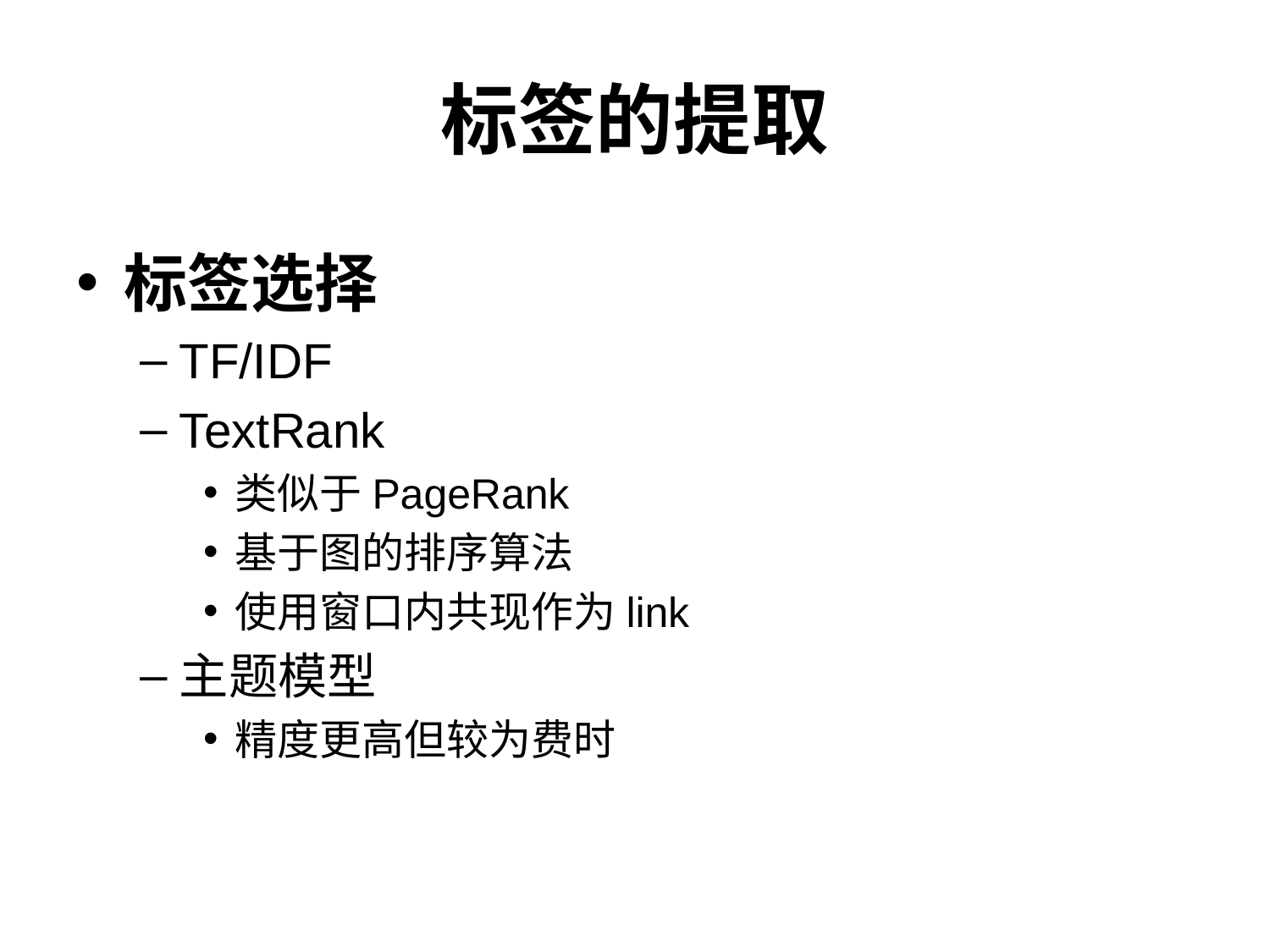

# 标签的提取
标签选择
TF/IDF
TextRank
类似于PageRank
基于图的排序算法
使用窗口内共现作为link
主题模型
精度更高但较为费时